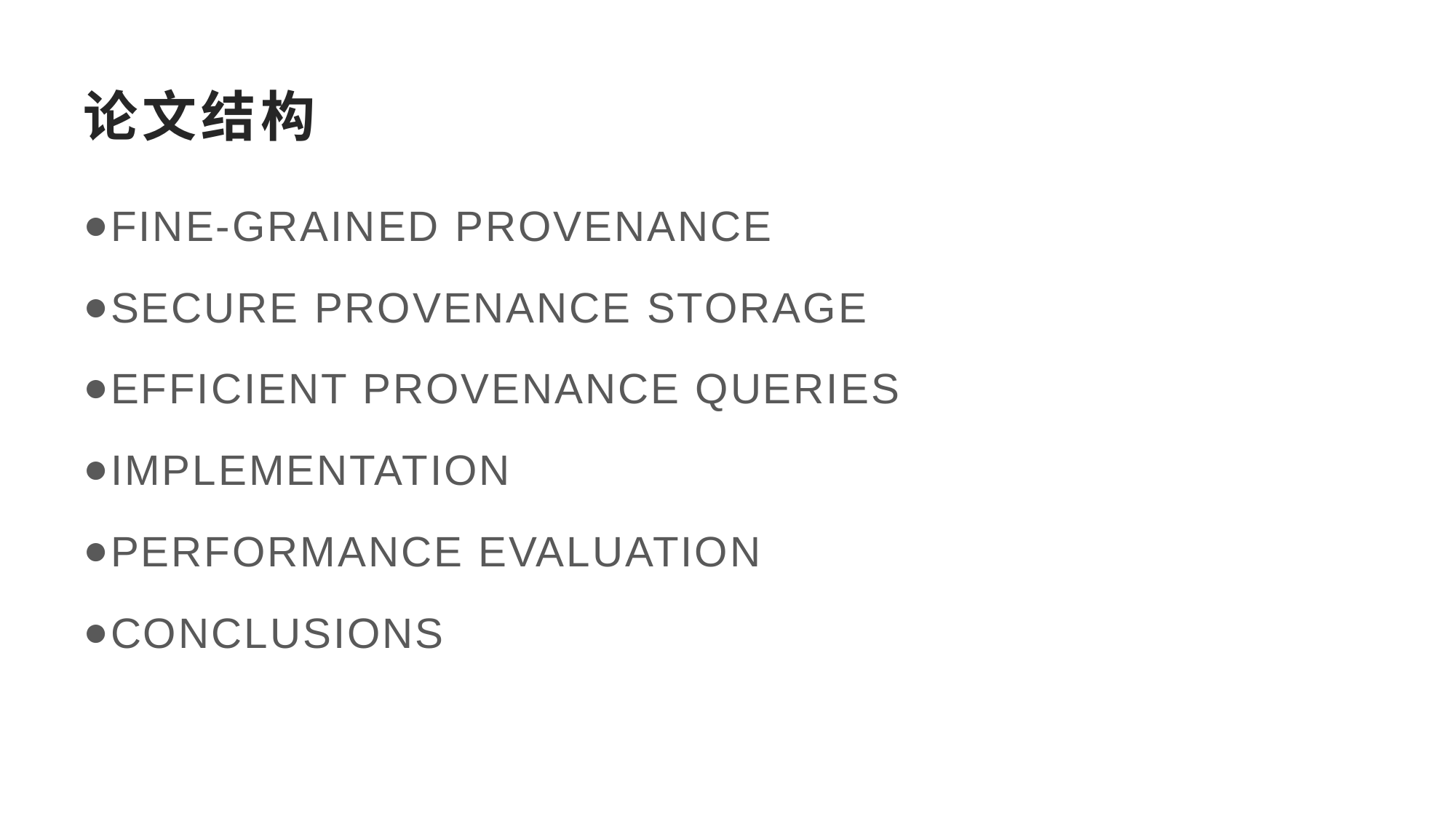

# 论文结构
FINE-GRAINED PROVENANCE
SECURE PROVENANCE STORAGE
EFFICIENT PROVENANCE QUERIES
IMPLEMENTATION
PERFORMANCE EVALUATION
CONCLUSIONS